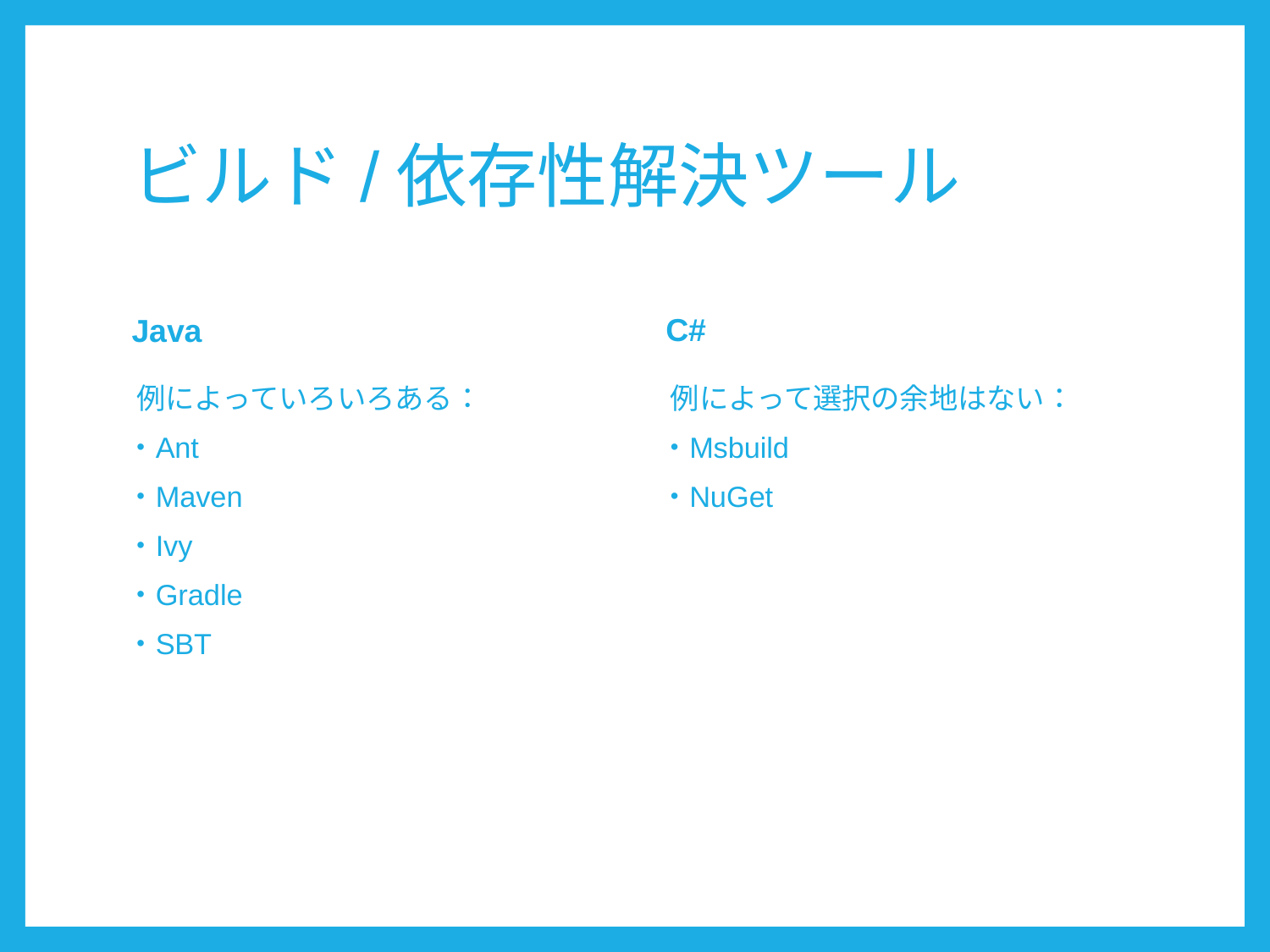

# ビルド/依存性解決ツール
C#
Java
例によって選択の余地はない：
Msbuild
NuGet
例によっていろいろある：
Ant
Maven
Ivy
Gradle
SBT